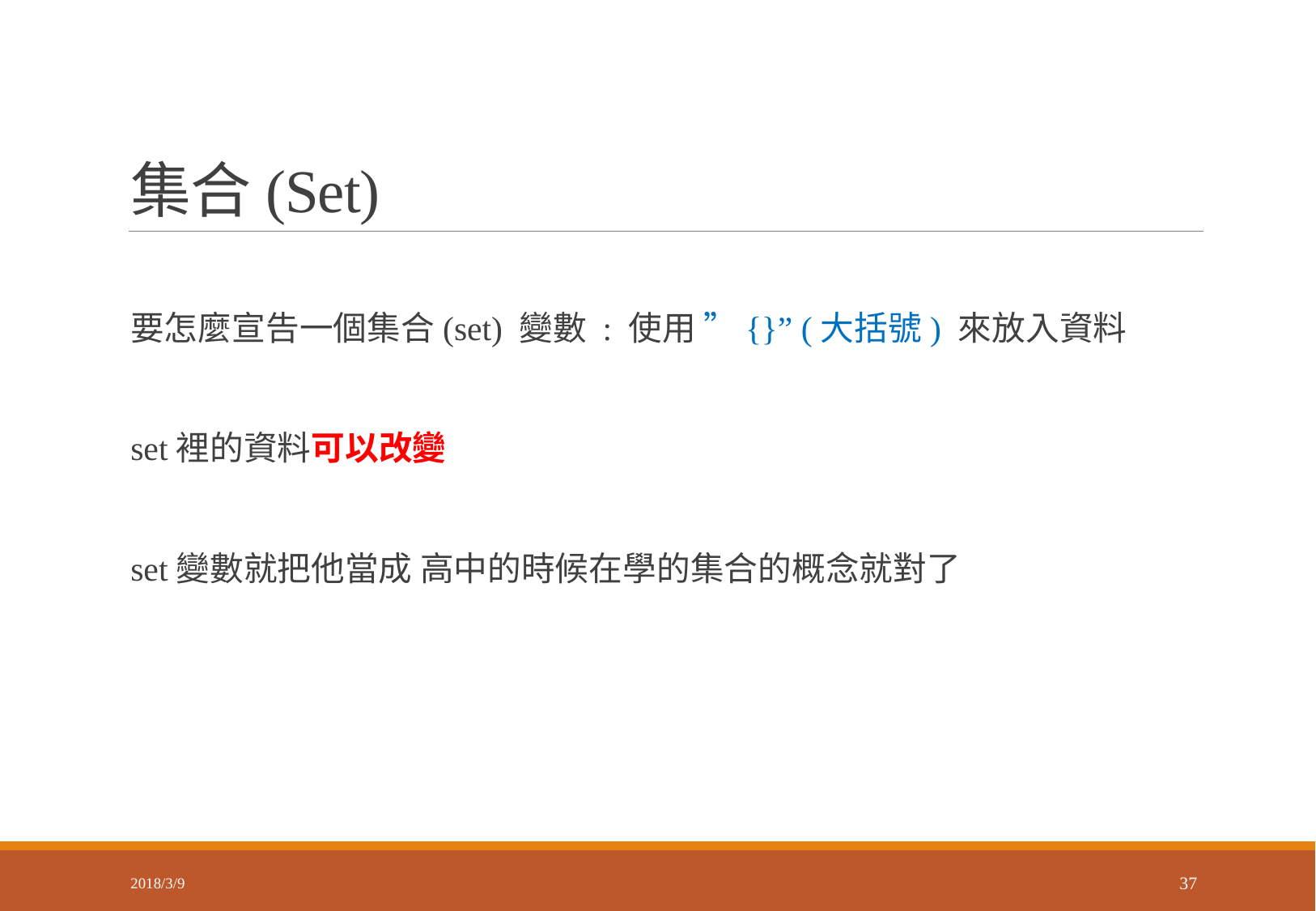

# 集合(Set)

要怎麼宣告一個集合(set) 變數 : 使用 ”{}” (大括號) 來放入資料

set裡的資料可以改變做任何修改

set變數就把他當成 高中的時候在學的集合的概念就對了
2018/3/9
37